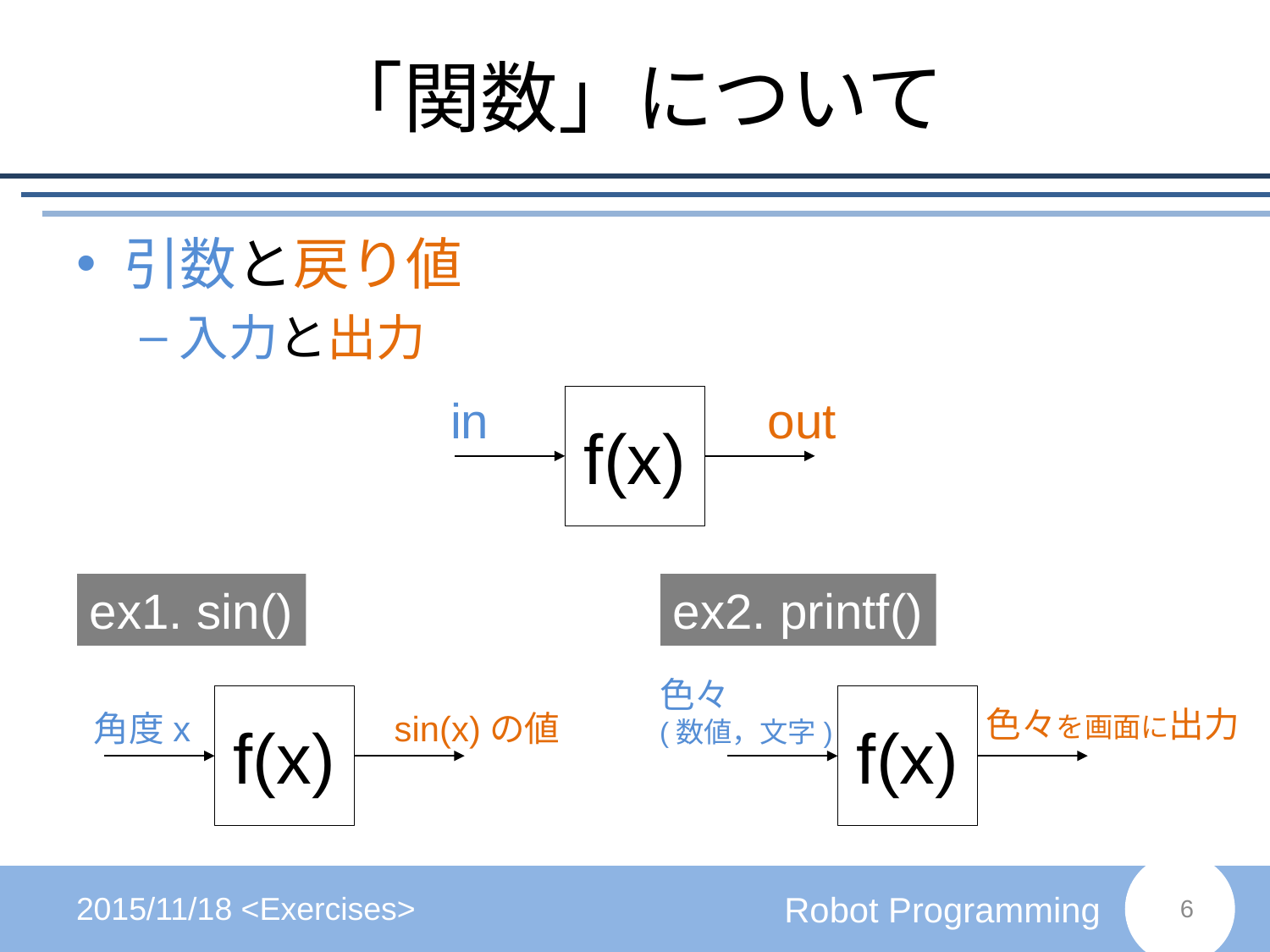

# 「関数」について
引数と戻り値
入力と出力
in
out
f(x)
ex2. printf()
ex1. sin()
色々
(数値，文字)
f(x)
f(x)
色々を画面に出力
角度x
sin(x)の値
2015/11/18 <Exercises>
6